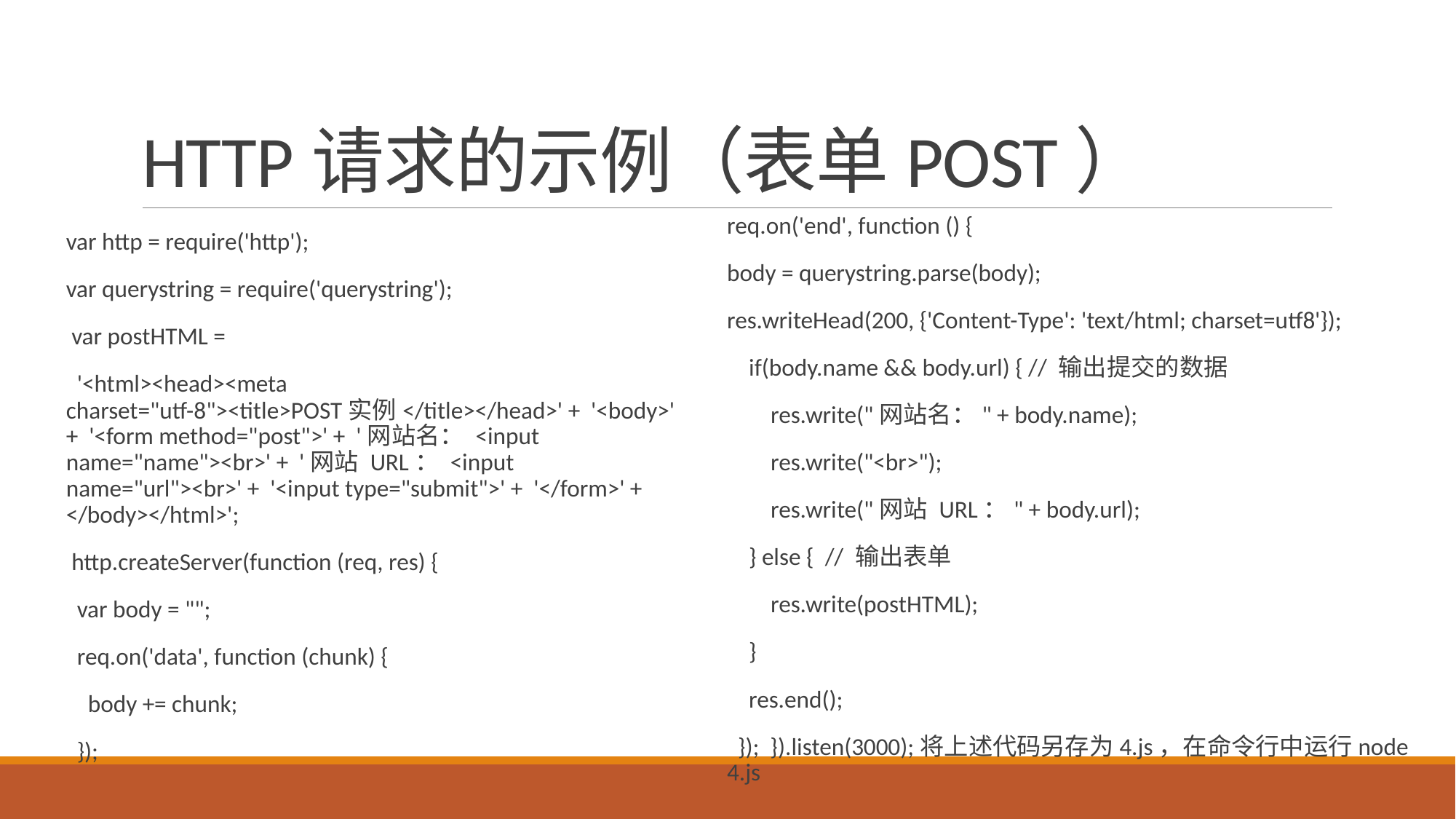

# HTTP请求的示例（表单POST）
req.on('end', function () {
body = querystring.parse(body);
res.writeHead(200, {'Content-Type': 'text/html; charset=utf8'});
    if(body.name && body.url) { // 输出提交的数据
        res.write("网站名：" + body.name);
        res.write("<br>");
        res.write("网站 URL：" + body.url);
    } else {  // 输出表单
        res.write(postHTML);
    }
    res.end();
  });  }).listen(3000);将上述代码另存为4.js，在命令行中运行node 4.js

var http = require('http');
var querystring = require('querystring');
 var postHTML =
  '<html><head><meta charset="utf-8"><title>POST实例</title></head>' +  '<body>' +  '<form method="post">' +  '网站名： <input name="name"><br>' +  '网站 URL： <input name="url"><br>' +  '<input type="submit">' +  '</form>' +  </body></html>';
 http.createServer(function (req, res) {
  var body = "";
  req.on('data', function (chunk) {
    body += chunk;
  });